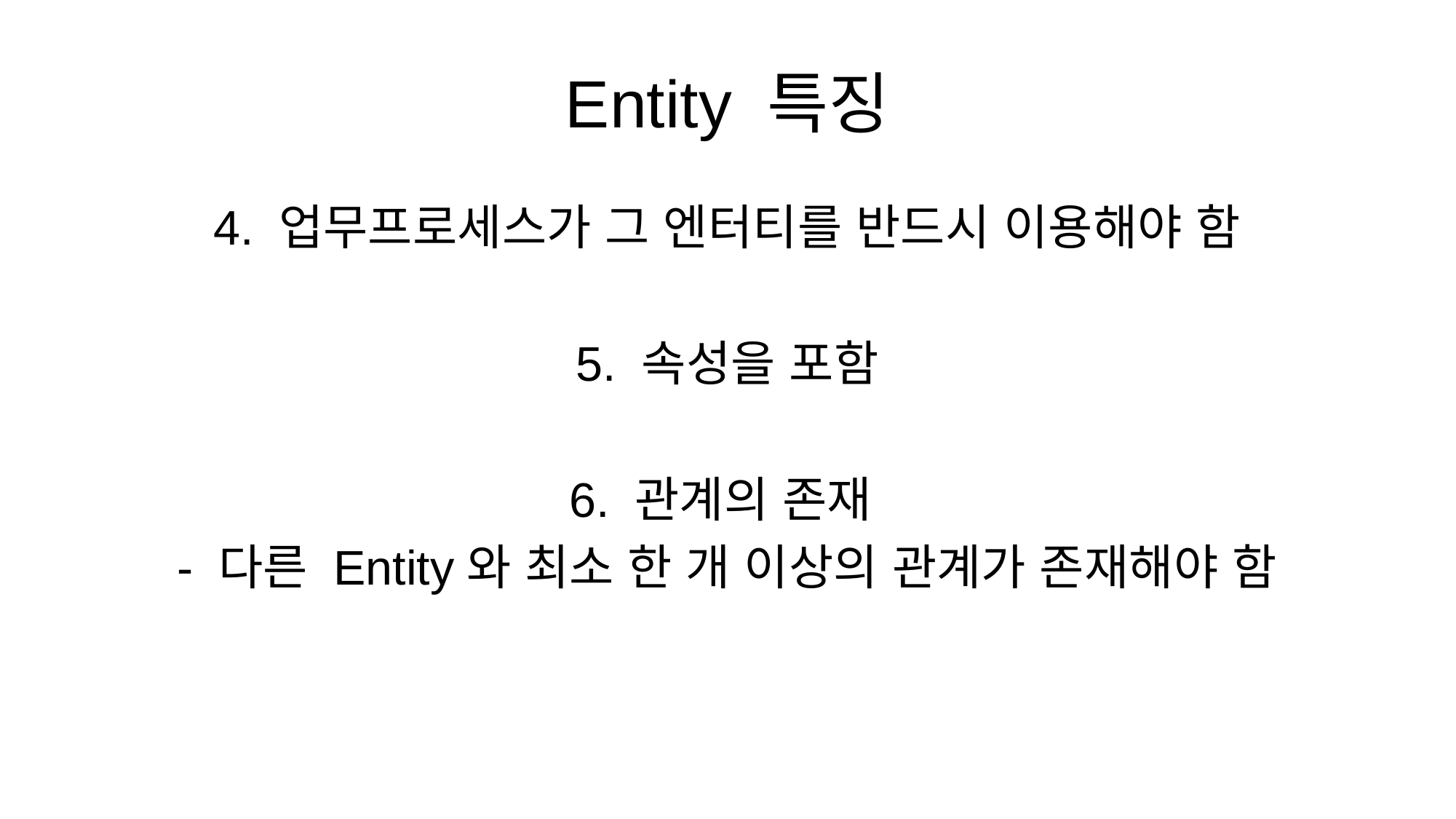

# Entity 특징
4. 업무프로세스가 그 엔터티를 반드시 이용해야 함

5. 속성을 포함

6. 관계의 존재
- 다른 Entity와 최소 한 개 이상의 관계가 존재해야 함